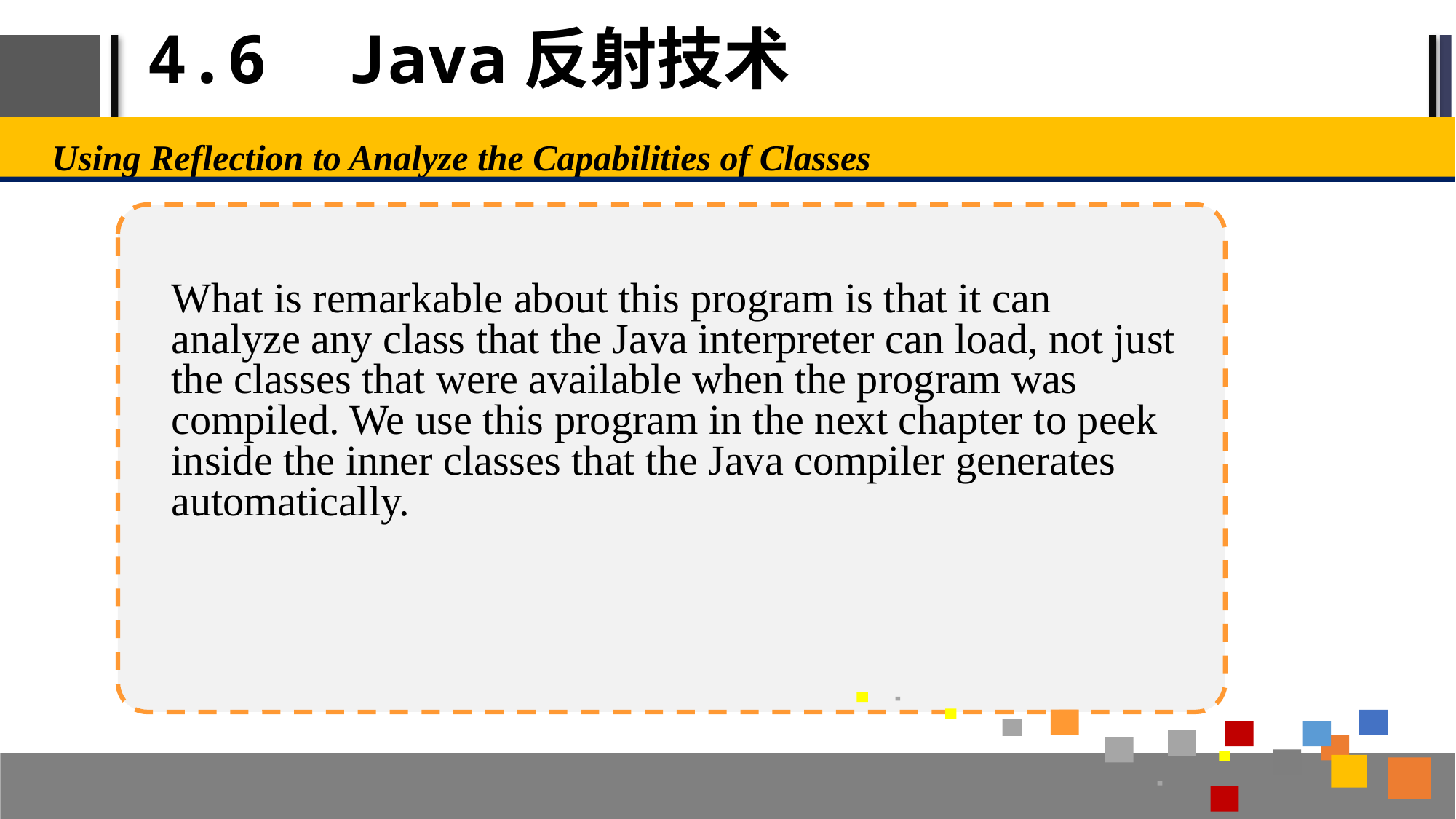

# 4.6  Java反射技术

Using Reflection to Analyze the Capabilities of Classes

What is remarkable about this program is that it can analyze any class that the Java interpreter can load, not just the classes that were available when the program was compiled. We use this program in the next chapter to peek inside the inner classes that the Java compiler generates automatically.